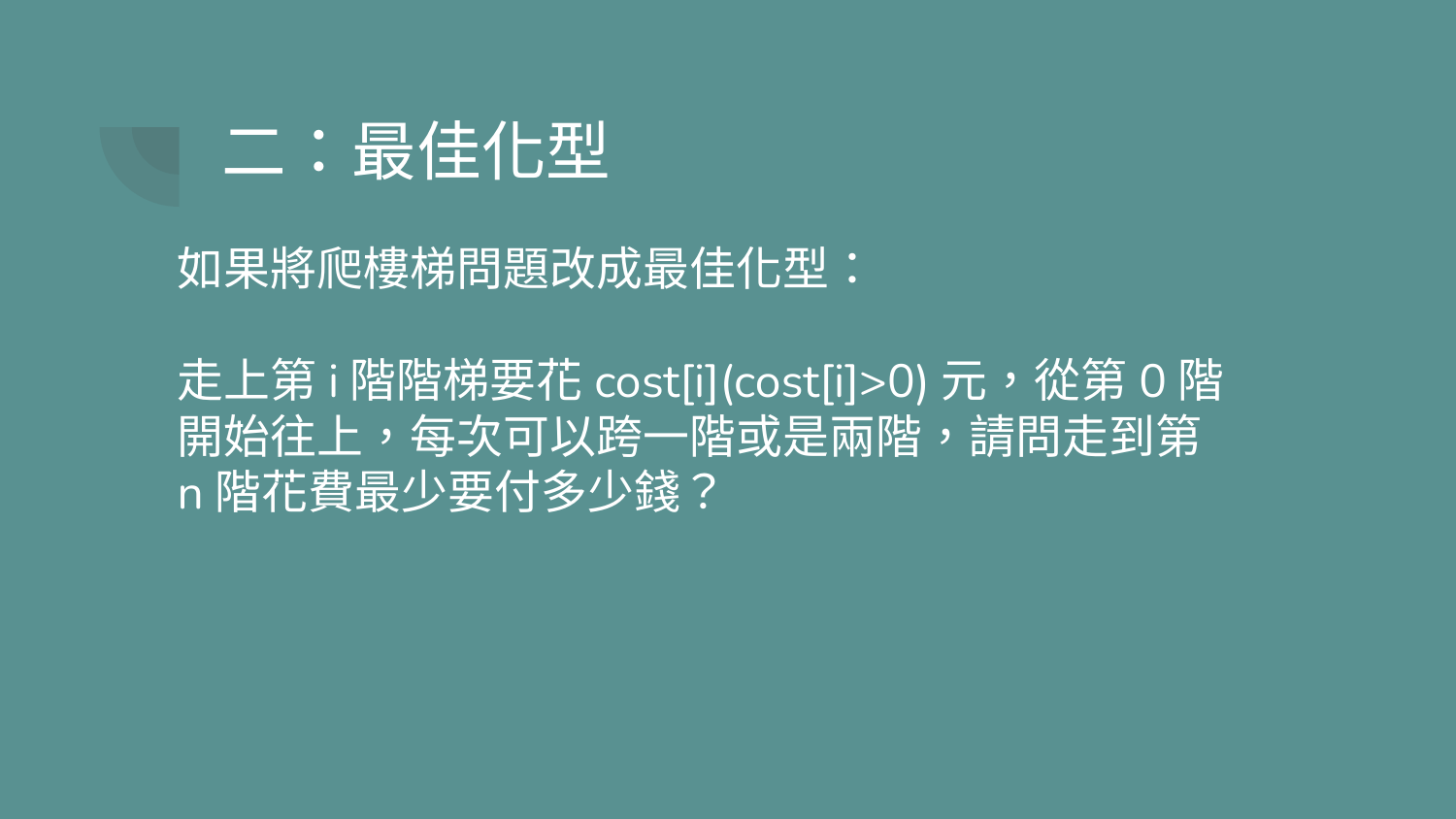

# 二：最佳化型
如果將爬樓梯問題改成最佳化型：

走上第i階階梯要花cost[i](cost[i]>0)元，從第0階開始往上，每次可以跨一階或是兩階，請問走到第n階花費最少要付多少錢？